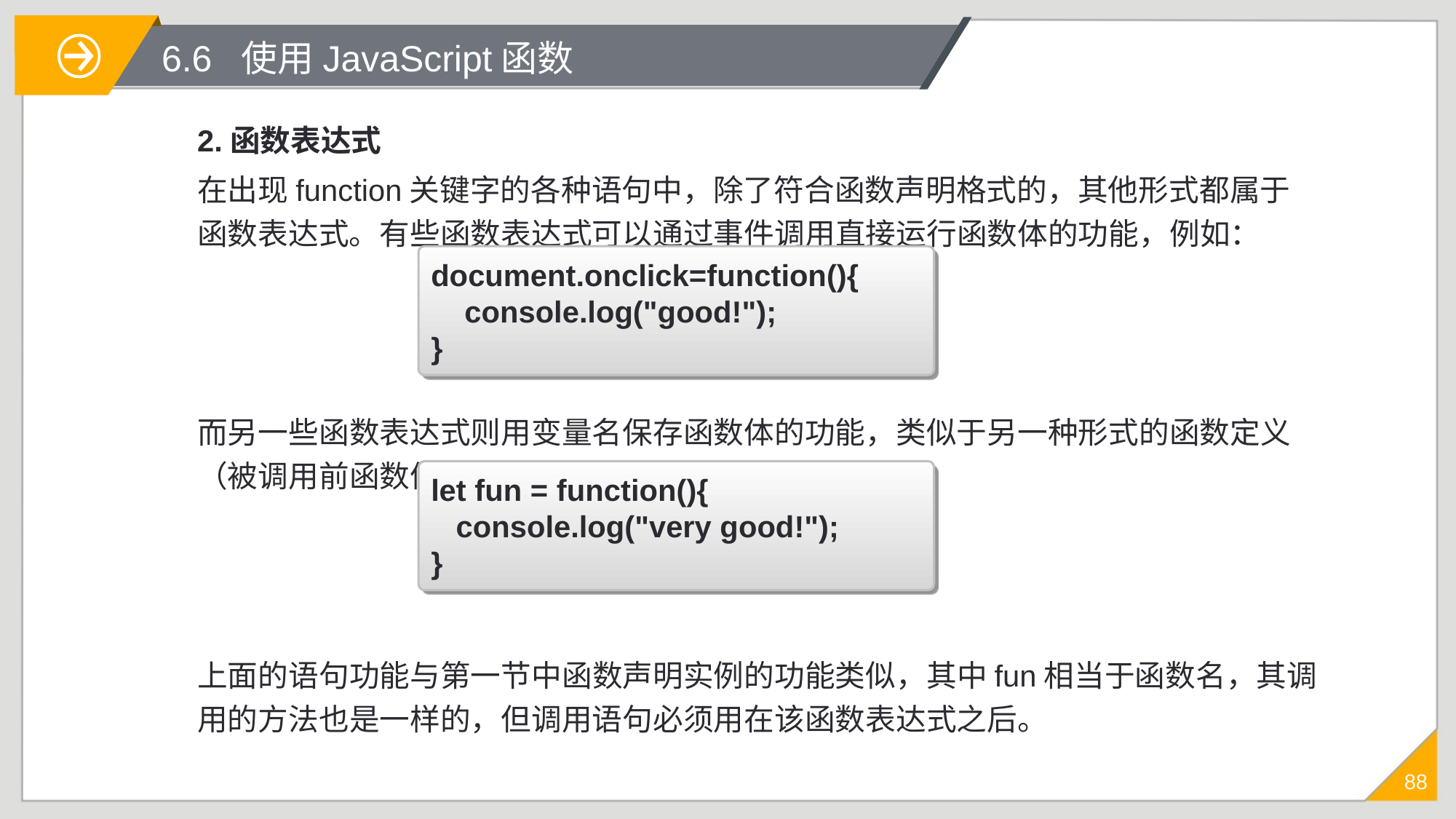

# 6.6  使用JavaScript函数
2.函数表达式
在出现function关键字的各种语句中，除了符合函数声明格式的，其他形式都属于函数表达式。有些函数表达式可以通过事件调用直接运行函数体的功能，例如：

而另一些函数表达式则用变量名保存函数体的功能，类似于另一种形式的函数定义（被调用前函数体不能执行），例如：

上面的语句功能与第一节中函数声明实例的功能类似，其中fun相当于函数名，其调用的方法也是一样的，但调用语句必须用在该函数表达式之后。

document.onclick=function(){
    console.log("good!");
}
let fun = function(){
   console.log("very good!");
}